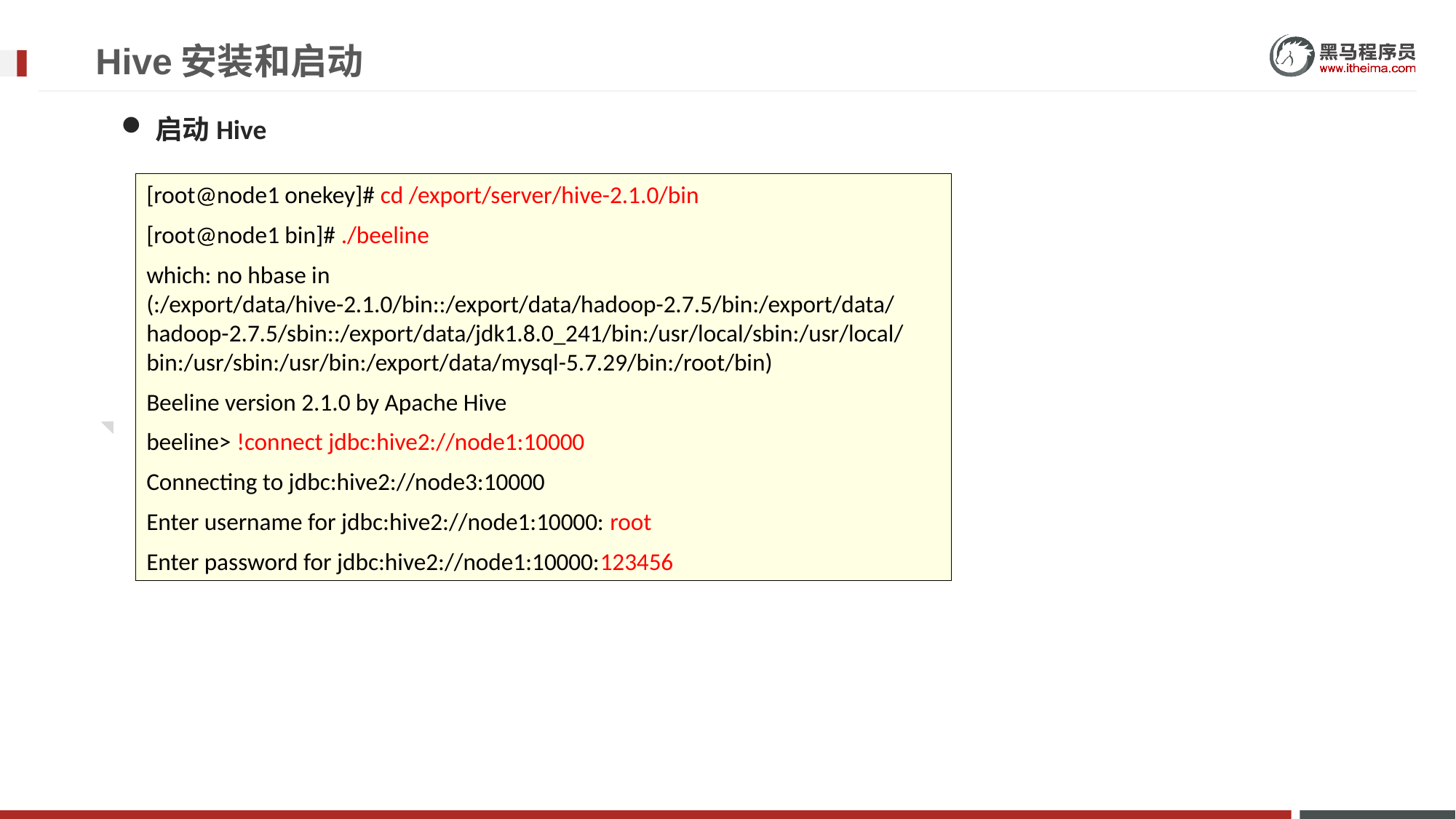

# Hive安装和启动
启动Hive
[root@node1 onekey]# cd /export/server/hive-2.1.0/bin
[root@node1 bin]# ./beeline
which: no hbase in (:/export/data/hive-2.1.0/bin::/export/data/hadoop-2.7.5/bin:/export/data/hadoop-2.7.5/sbin::/export/data/jdk1.8.0_241/bin:/usr/local/sbin:/usr/local/bin:/usr/sbin:/usr/bin:/export/data/mysql-5.7.29/bin:/root/bin)
Beeline version 2.1.0 by Apache Hive
beeline> !connect jdbc:hive2://node1:10000
Connecting to jdbc:hive2://node3:10000
Enter username for jdbc:hive2://node1:10000: root
Enter password for jdbc:hive2://node1:10000:123456